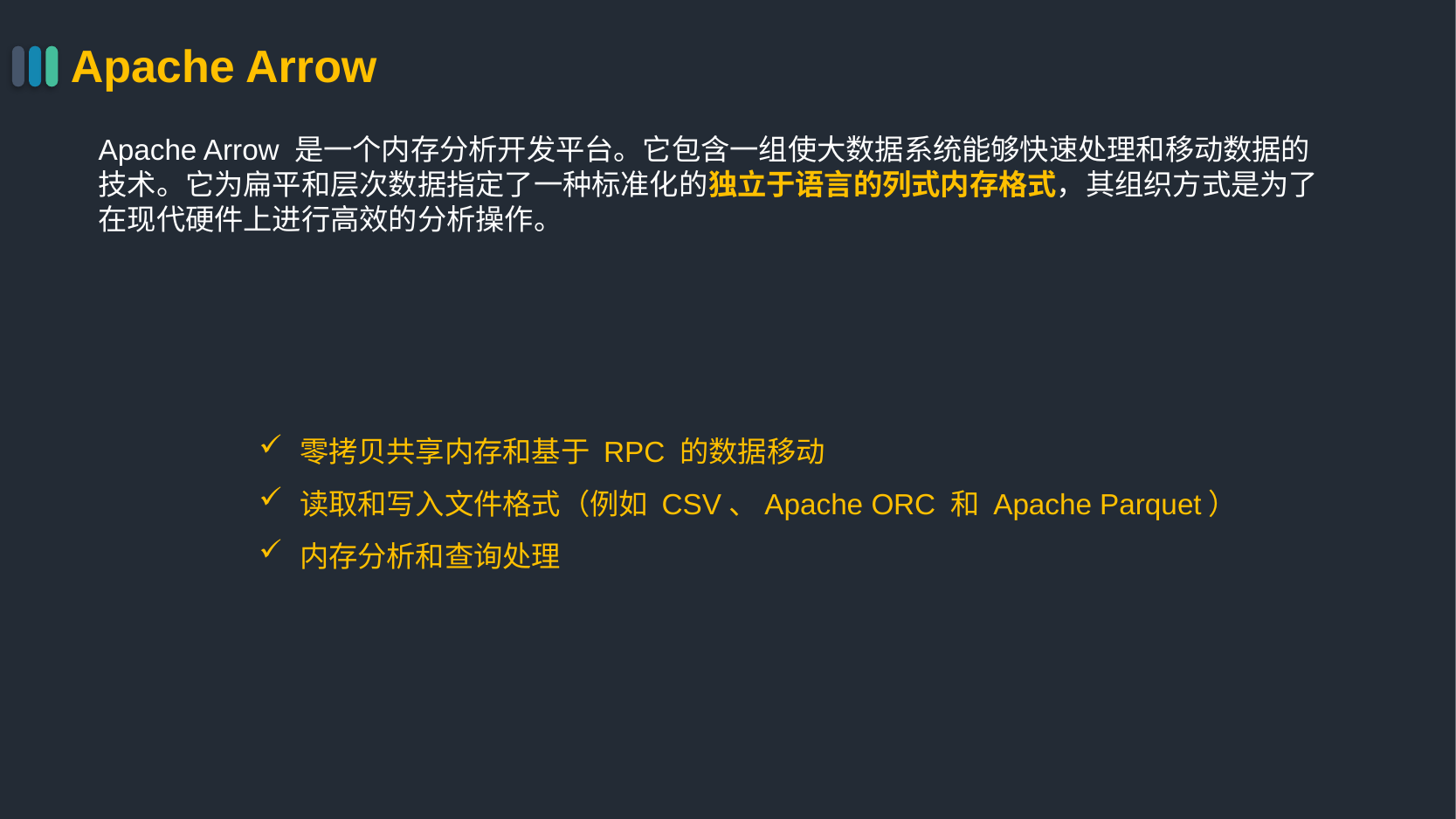

行业PPT模板http://www.1ppt.com/hangye/
Apache Arrow
Apache Arrow 是一个内存分析开发平台。它包含一组使大数据系统能够快速处理和移动数据的技术。它为扁平和层次数据指定了一种标准化的独立于语言的列式内存格式，其组织方式是为了在现代硬件上进行高效的分析操作。
零拷贝共享内存和基于 RPC 的数据移动
读取和写入文件格式（例如 CSV、Apache ORC 和 Apache Parquet）
内存分析和查询处理